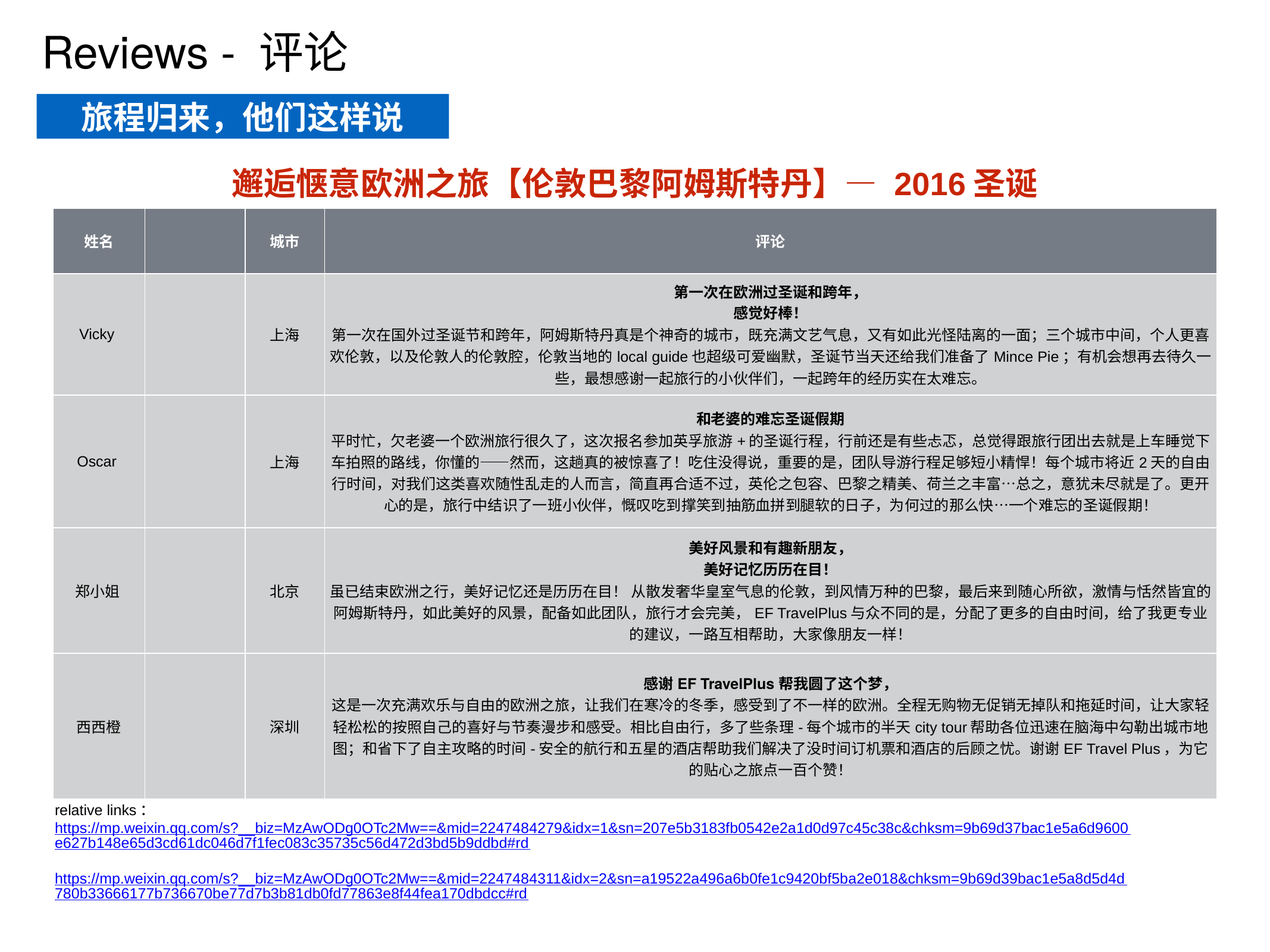

Reviews - 评论
旅程归来，他们这样说
| 邂逅惬意欧洲之旅【伦敦巴黎阿姆斯特丹】— 2016圣诞 |  |  |  |
| --- | --- | --- | --- |
| 姓名 |  | 城市 | 评论 |
| Vicky |  | 上海 | 第一次在欧洲过圣诞和跨年， 感觉好棒！ 第一次在国外过圣诞节和跨年，阿姆斯特丹真是个神奇的城市，既充满文艺气息，又有如此光怪陆离的一面；三个城市中间，个人更喜欢伦敦，以及伦敦人的伦敦腔，伦敦当地的local guide也超级可爱幽默，圣诞节当天还给我们准备了Mince Pie；有机会想再去待久一些，最想感谢一起旅行的小伙伴们，一起跨年的经历实在太难忘。 |
| Oscar |  | 上海 | 和老婆的难忘圣诞假期 平时忙，欠老婆一个欧洲旅行很久了，这次报名参加英孚旅游+的圣诞行程，行前还是有些忐忑，总觉得跟旅行团出去就是上车睡觉下车拍照的路线，你懂的――然而，这趟真的被惊喜了！吃住没得说，重要的是，团队导游行程足够短小精悍！每个城市将近2天的自由行时间，对我们这类喜欢随性乱走的人而言，简直再合适不过，英伦之包容、巴黎之精美、荷兰之丰富…总之，意犹未尽就是了。更开心的是，旅行中结识了一班小伙伴，慨叹吃到撑笑到抽筋血拼到腿软的日子，为何过的那么快…一个难忘的圣诞假期！ |
| 郑小姐 |  | 北京 | 美好风景和有趣新朋友， 美好记忆历历在目！ 虽已结束欧洲之行，美好记忆还是历历在目！ 从散发奢华皇室气息的伦敦，到风情万种的巴黎，最后来到随心所欲，激情与恬然皆宜的阿姆斯特丹，如此美好的风景，配备如此团队，旅行才会完美，EF TravelPlus与众不同的是，分配了更多的自由时间，给了我更专业的建议，一路互相帮助，大家像朋友一样！ |
| 西西橙 |  | 深圳 | 感谢EF TravelPlus帮我圆了这个梦， 这是一次充满欢乐与自由的欧洲之旅，让我们在寒冷的冬季，感受到了不一样的欧洲。全程无购物无促销无掉队和拖延时间，让大家轻轻松松的按照自己的喜好与节奏漫步和感受。相比自由行，多了些条理-每个城市的半天city tour帮助各位迅速在脑海中勾勒出城市地图；和省下了自主攻略的时间-安全的航行和五星的酒店帮助我们解决了没时间订机票和酒店的后顾之忧。谢谢EF Travel Plus，为它的贴心之旅点一百个赞！ |
relative links：
https://mp.weixin.qq.com/s?__biz=MzAwODg0OTc2Mw==&mid=2247484279&idx=1&sn=207e5b3183fb0542e2a1d0d97c45c38c&chksm=9b69d37bac1e5a6d9600e627b148e65d3cd61dc046d7f1fec083c35735c56d472d3bd5b9ddbd#rd

https://mp.weixin.qq.com/s?__biz=MzAwODg0OTc2Mw==&mid=2247484311&idx=2&sn=a19522a496a6b0fe1c9420bf5ba2e018&chksm=9b69d39bac1e5a8d5d4d780b33666177b736670be77d7b3b81db0fd77863e8f44fea170dbdcc#rd